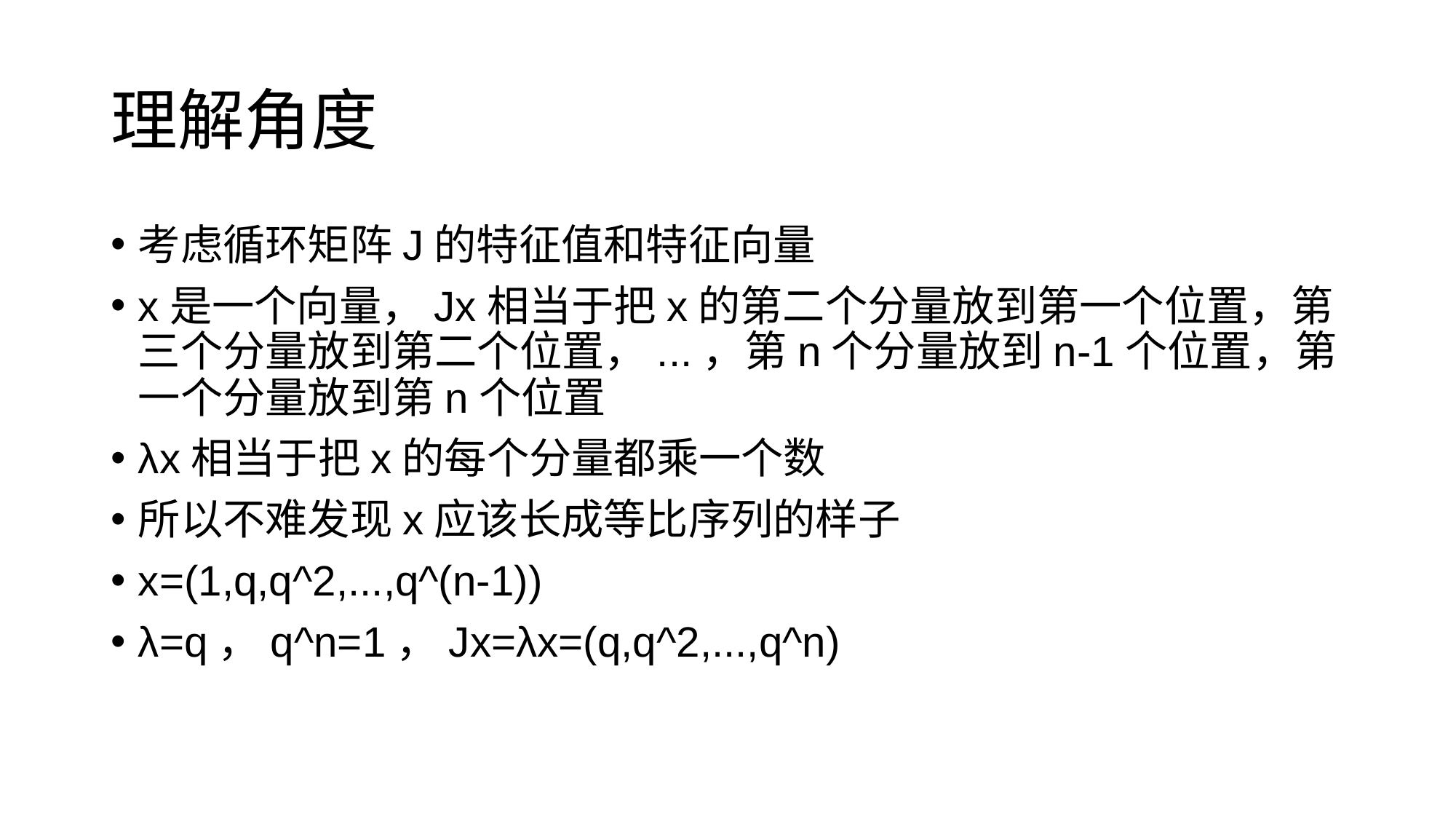

# 理解角度
考虑循环矩阵J的特征值和特征向量
x是一个向量，Jx相当于把x的第二个分量放到第一个位置，第三个分量放到第二个位置，...，第n个分量放到n-1个位置，第一个分量放到第n个位置
λx相当于把x的每个分量都乘一个数
所以不难发现x应该长成等比序列的样子
x=(1,q,q^2,...,q^(n-1))
λ=q，q^n=1，Jx=λx=(q,q^2,...,q^n)